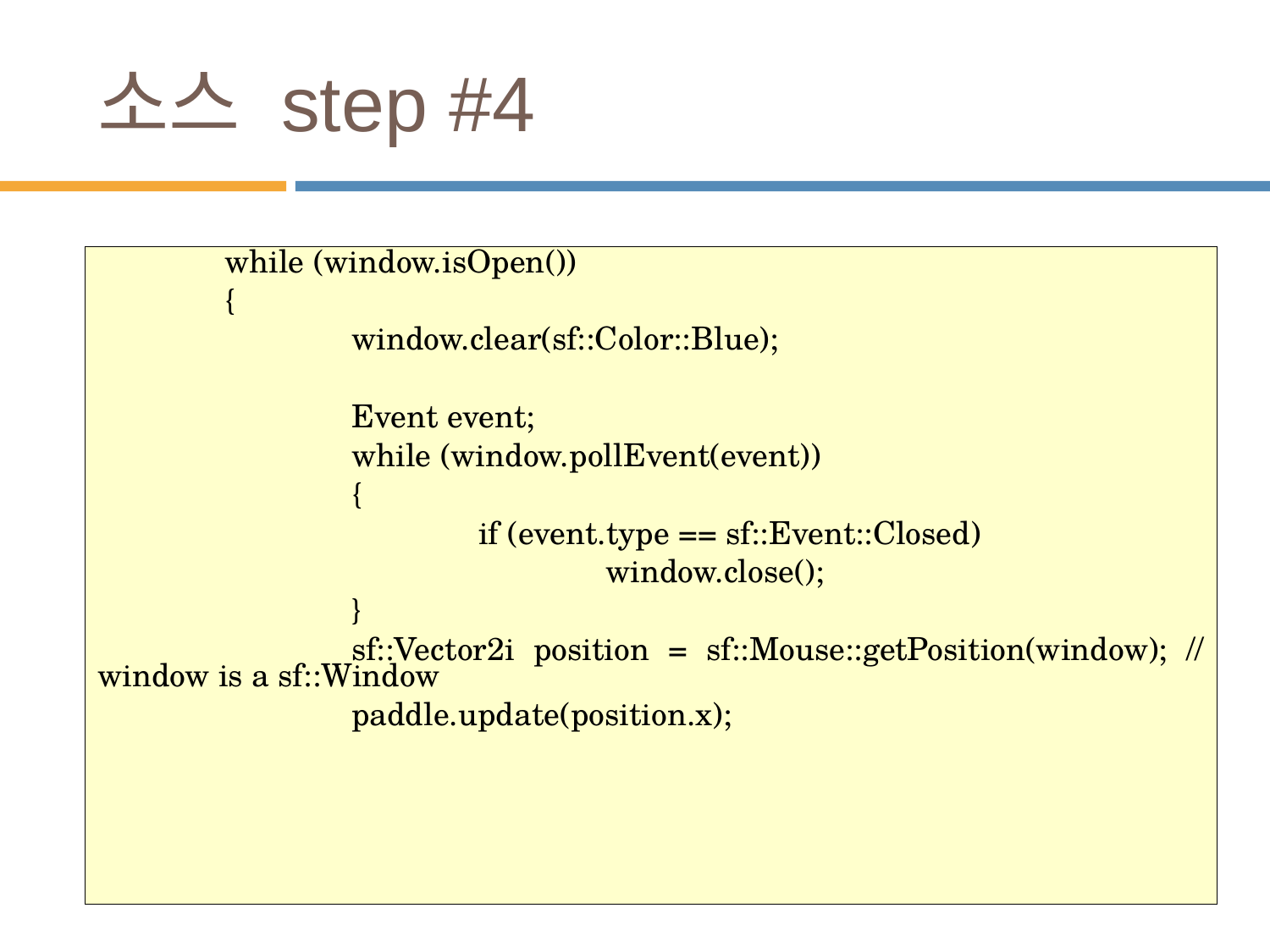

# 소스 step #4
	while (window.isOpen())
	{
		window.clear(sf::Color::Blue);

		Event event;
		while (window.pollEvent(event))
		{
			if (event.type == sf::Event::Closed)
				window.close();
		}
		sf::Vector2i position = sf::Mouse::getPosition(window); // window is a sf::Window
		paddle.update(position.x);